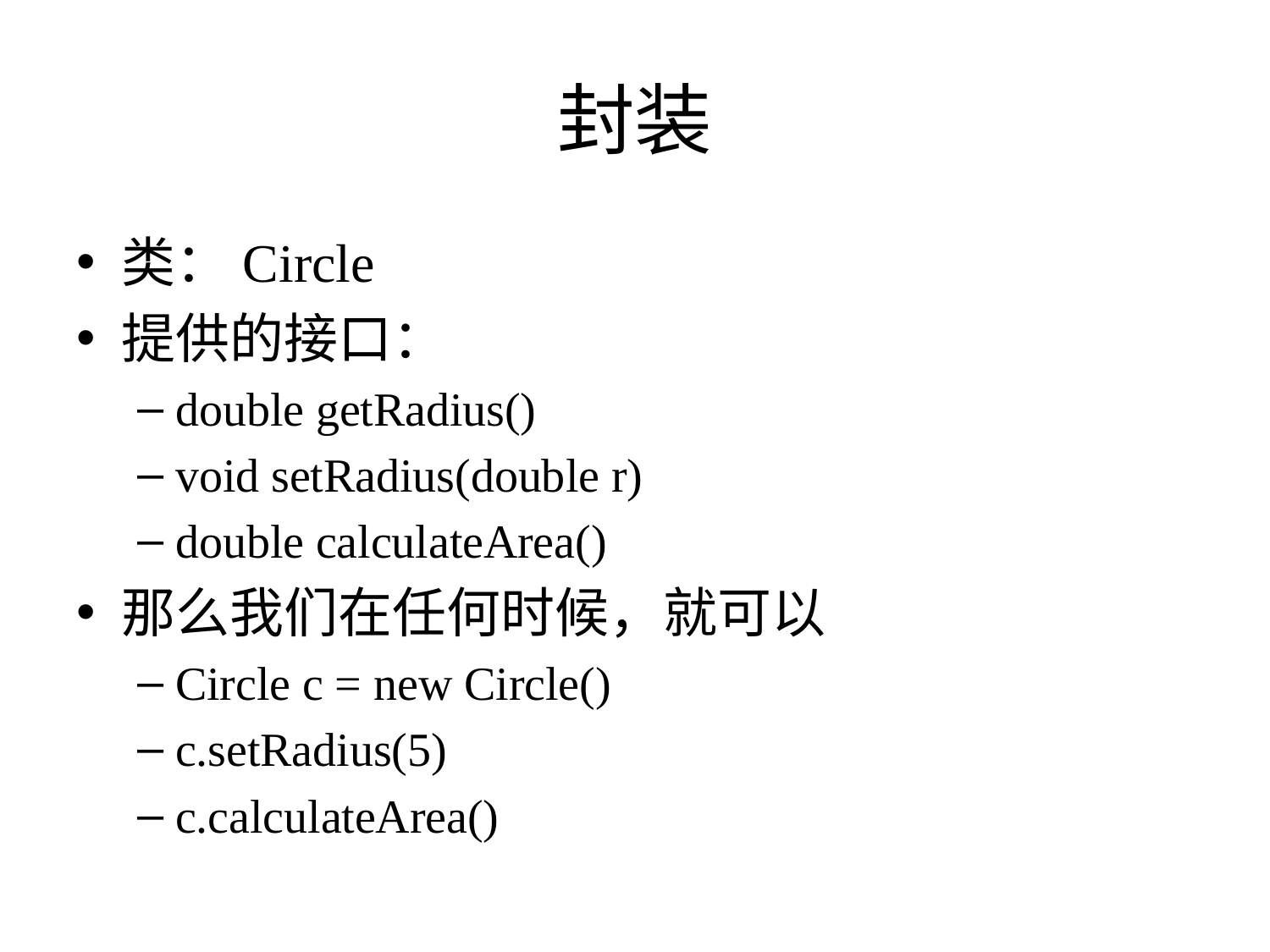

# 封装
类：Circle
提供的接口：
double getRadius()
void setRadius(double r)
double calculateArea()
那么我们在任何时候，就可以
Circle c = new Circle()
c.setRadius(5)
c.calculateArea()